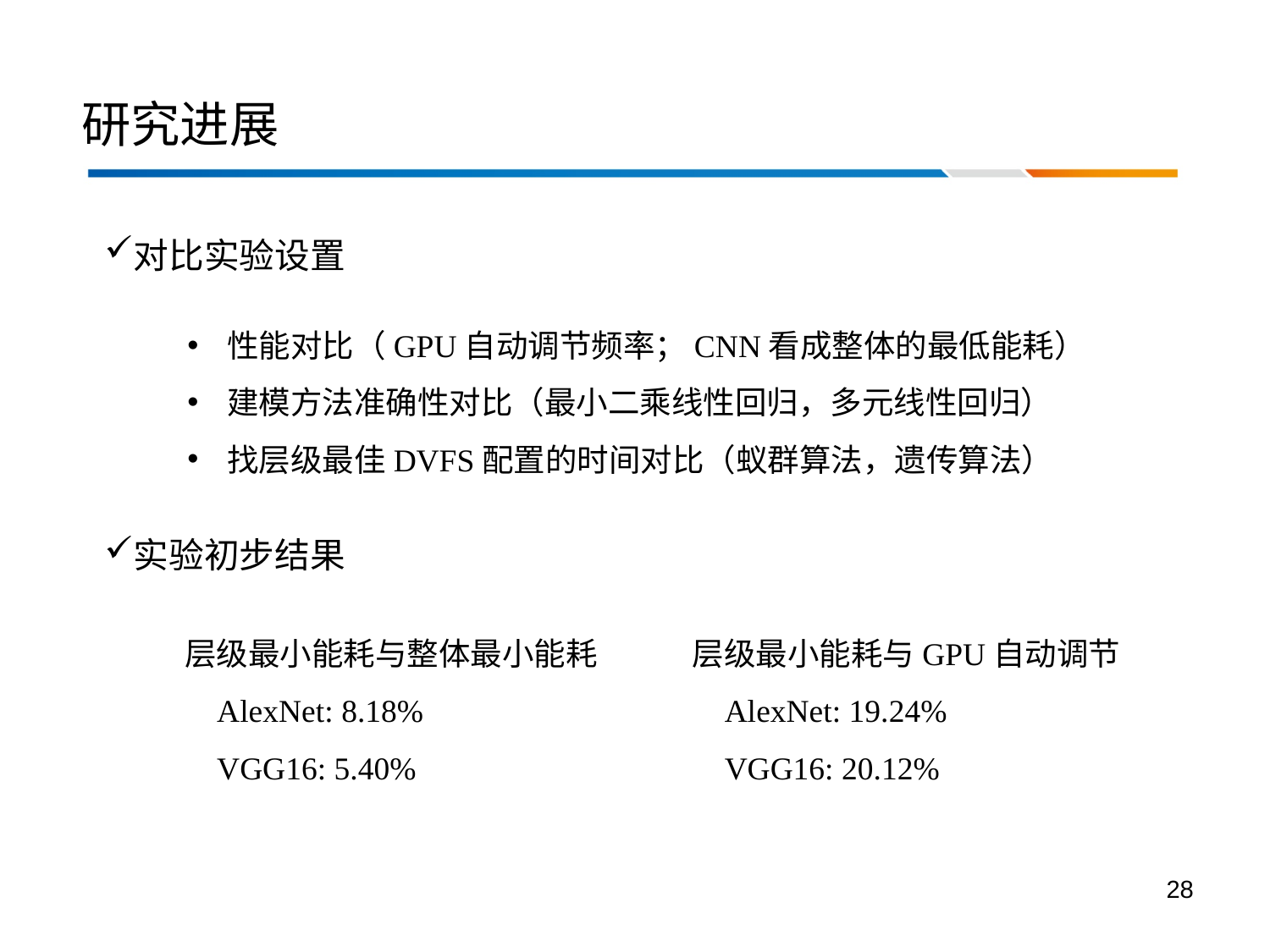

# 研究进展
对比实验设置
性能对比（GPU自动调节频率；CNN看成整体的最低能耗）
建模方法准确性对比（最小二乘线性回归，多元线性回归）
找层级最佳DVFS配置的时间对比（蚁群算法，遗传算法）
实验初步结果
层级最小能耗与整体最小能耗
    AlexNet: 8.18%
    VGG16: 5.40%
层级最小能耗与GPU自动调节
    AlexNet: 19.24%
    VGG16: 20.12%
28